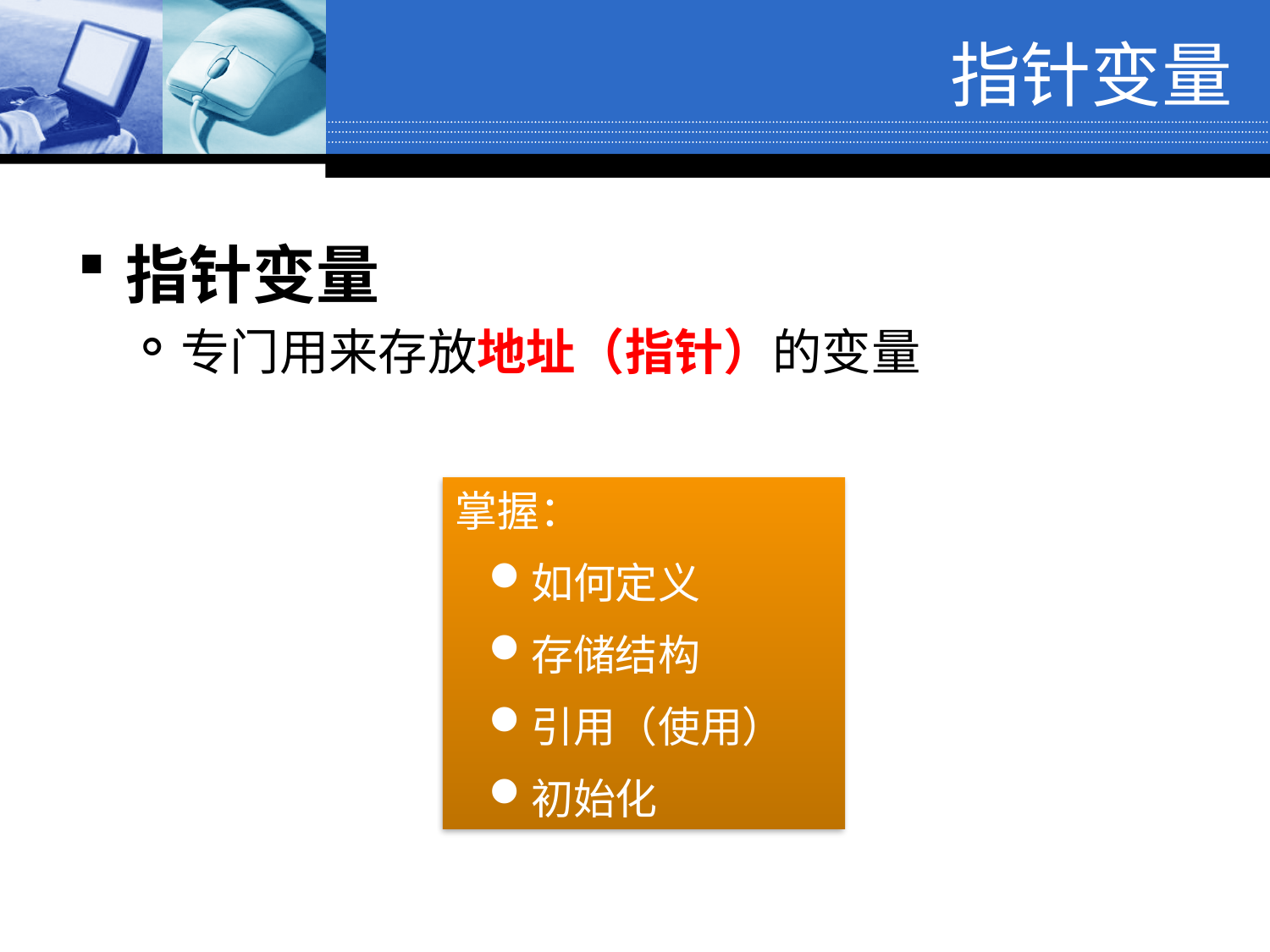

# 指针变量
指针变量
专门用来存放地址（指针）的变量
掌握：
如何定义
存储结构
引用（使用）
初始化